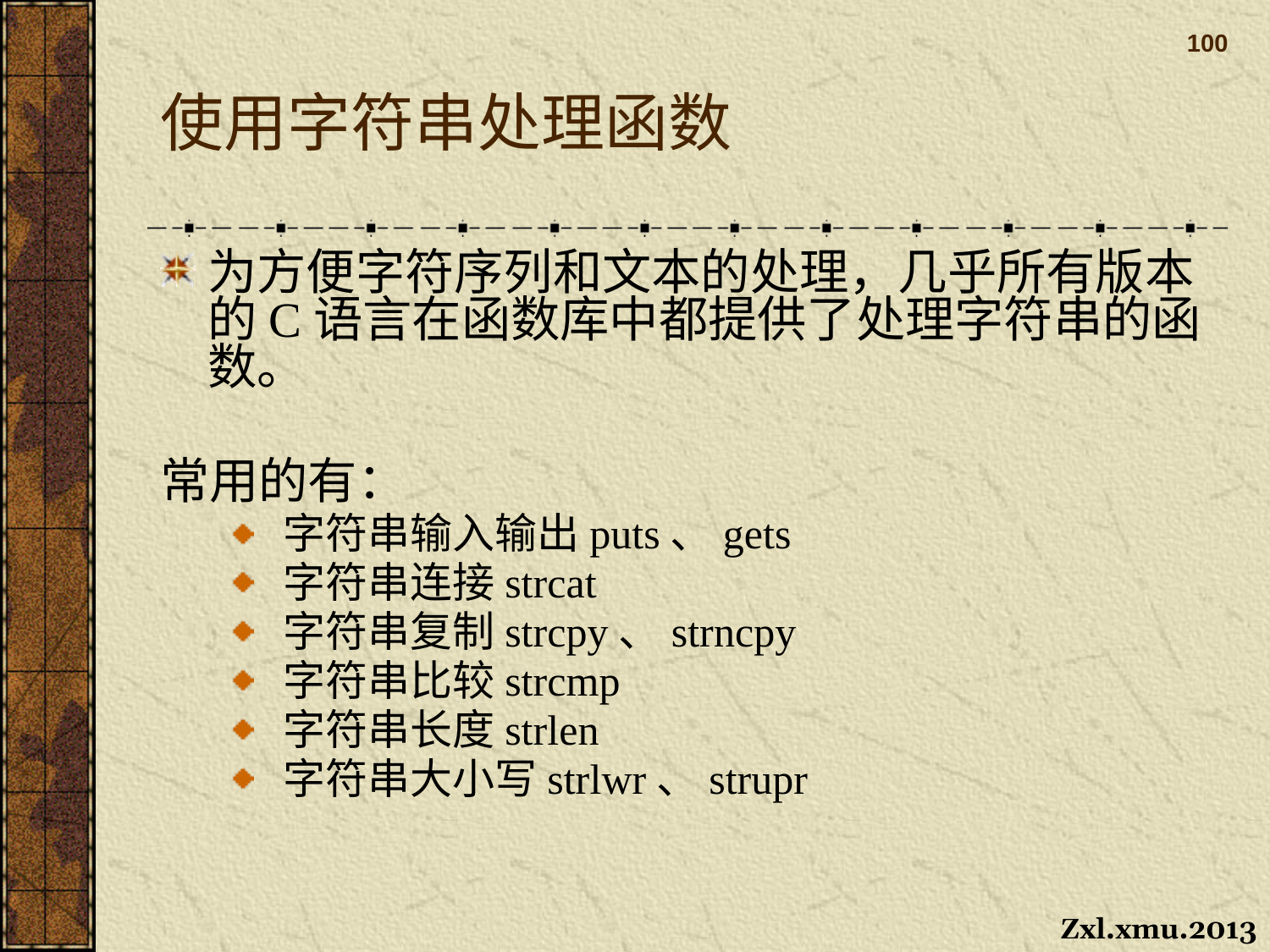

100
# 使用字符串处理函数
为方便字符序列和文本的处理，几乎所有版本的C语言在函数库中都提供了处理字符串的函数。

常用的有：
 字符串输入输出puts、gets
 字符串连接strcat
 字符串复制strcpy、strncpy
 字符串比较strcmp
 字符串长度strlen
 字符串大小写strlwr、strupr